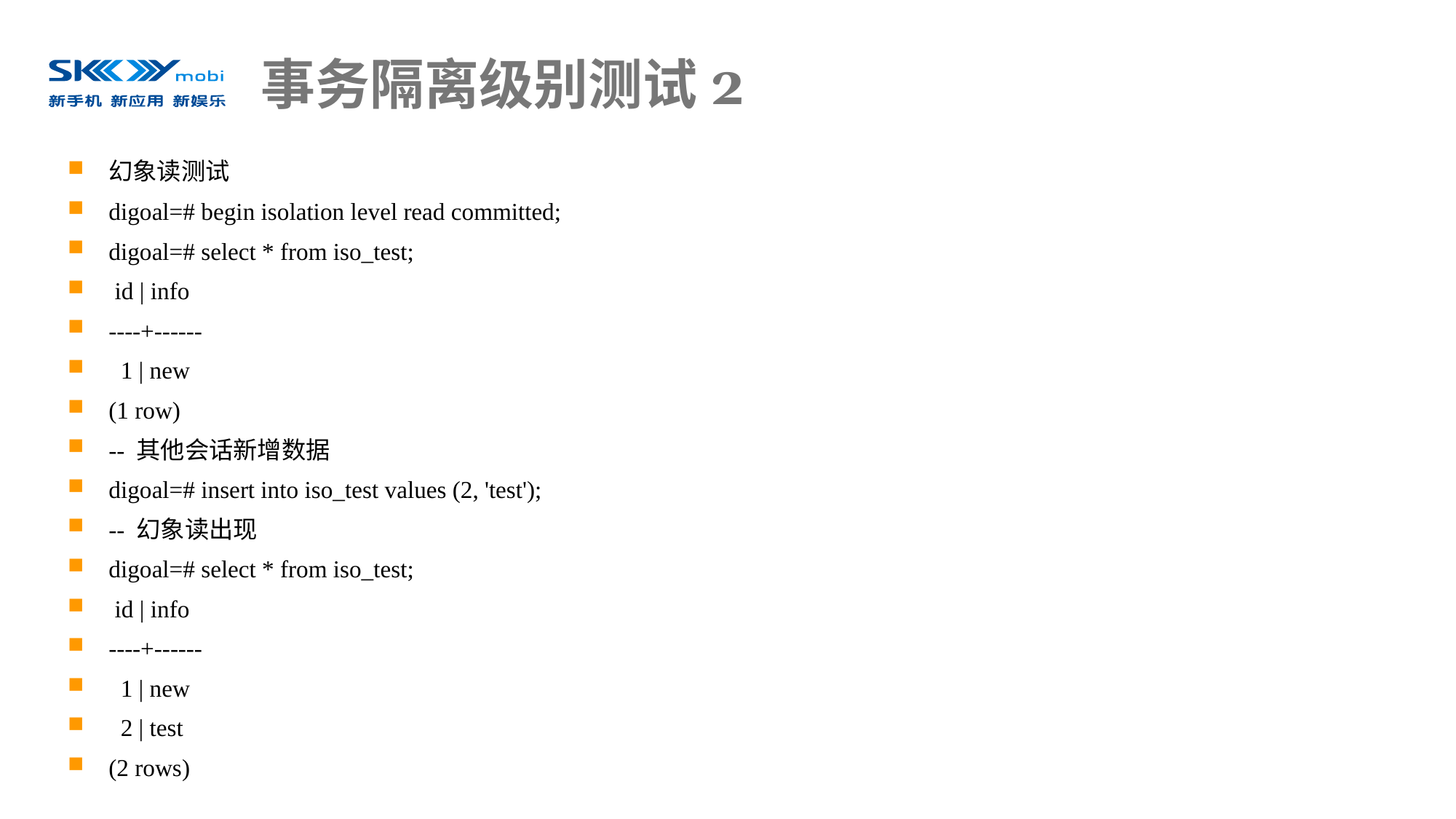

# 事务隔离级别测试2
幻象读测试
digoal=# begin isolation level read committed;
digoal=# select * from iso_test;
 id | info
----+------
  1 | new
(1 row)
-- 其他会话新增数据
digoal=# insert into iso_test values (2, 'test');
-- 幻象读出现
digoal=# select * from iso_test;
 id | info
----+------
  1 | new
  2 | test
(2 rows)